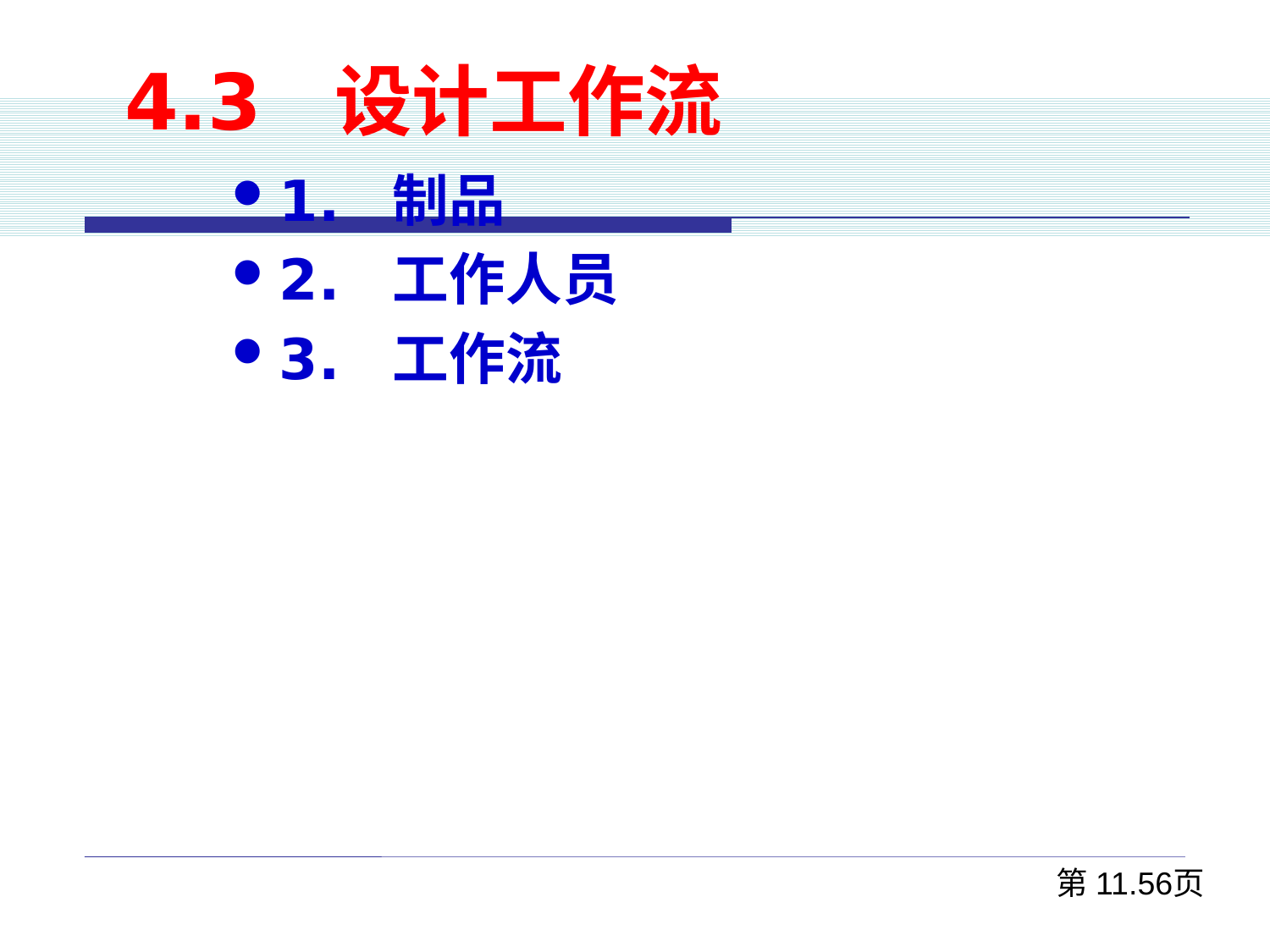

4.3  设计工作流
1.  制品
2.  工作人员
3.  工作流
第11.56页